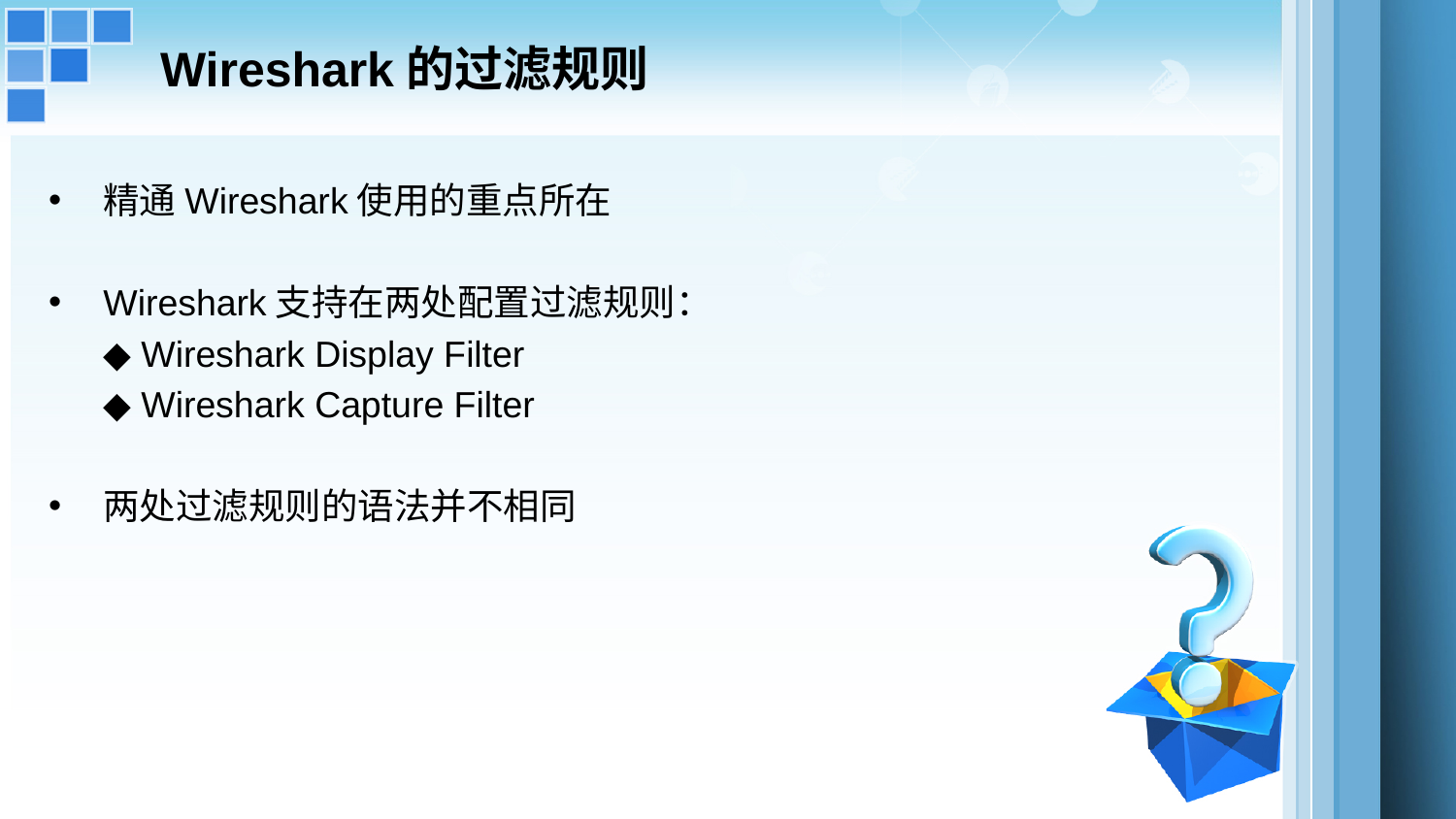

# Wireshark的过滤规则
精通Wireshark使用的重点所在

Wireshark支持在两处配置过滤规则：
◆ Wireshark Display Filter
◆ Wireshark Capture Filter

两处过滤规则的语法并不相同